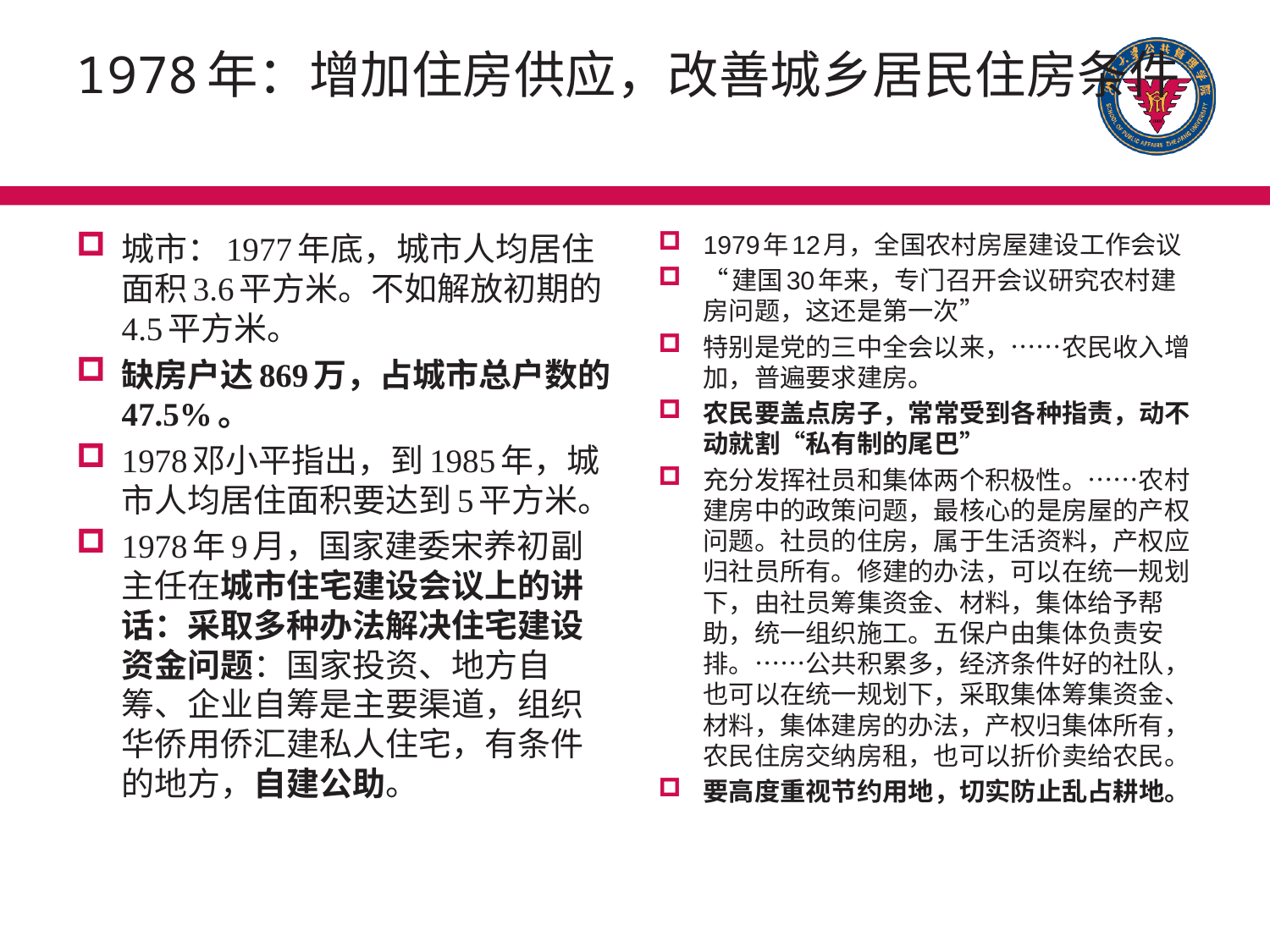

# 1978年：增加住房供应，改善城乡居民住房条件
城市：1977年底，城市人均居住面积3.6平方米。不如解放初期的4.5平方米。
缺房户达869万，占城市总户数的47.5%。
1978邓小平指出，到1985年，城市人均居住面积要达到5平方米。
1978年9月，国家建委宋养初副主任在城市住宅建设会议上的讲话：采取多种办法解决住宅建设资金问题：国家投资、地方自筹、企业自筹是主要渠道，组织华侨用侨汇建私人住宅，有条件的地方，自建公助。

1979年12月，全国农村房屋建设工作会议
“建国30年来，专门召开会议研究农村建房问题，这还是第一次”
特别是党的三中全会以来，……农民收入增加，普遍要求建房。
农民要盖点房子，常常受到各种指责，动不动就割“私有制的尾巴”
充分发挥社员和集体两个积极性。……农村建房中的政策问题，最核心的是房屋的产权问题。社员的住房，属于生活资料，产权应归社员所有。修建的办法，可以在统一规划下，由社员筹集资金、材料，集体给予帮助，统一组织施工。五保户由集体负责安排。……公共积累多，经济条件好的社队，也可以在统一规划下，采取集体筹集资金、材料，集体建房的办法，产权归集体所有，农民住房交纳房租，也可以折价卖给农民。
要高度重视节约用地，切实防止乱占耕地。